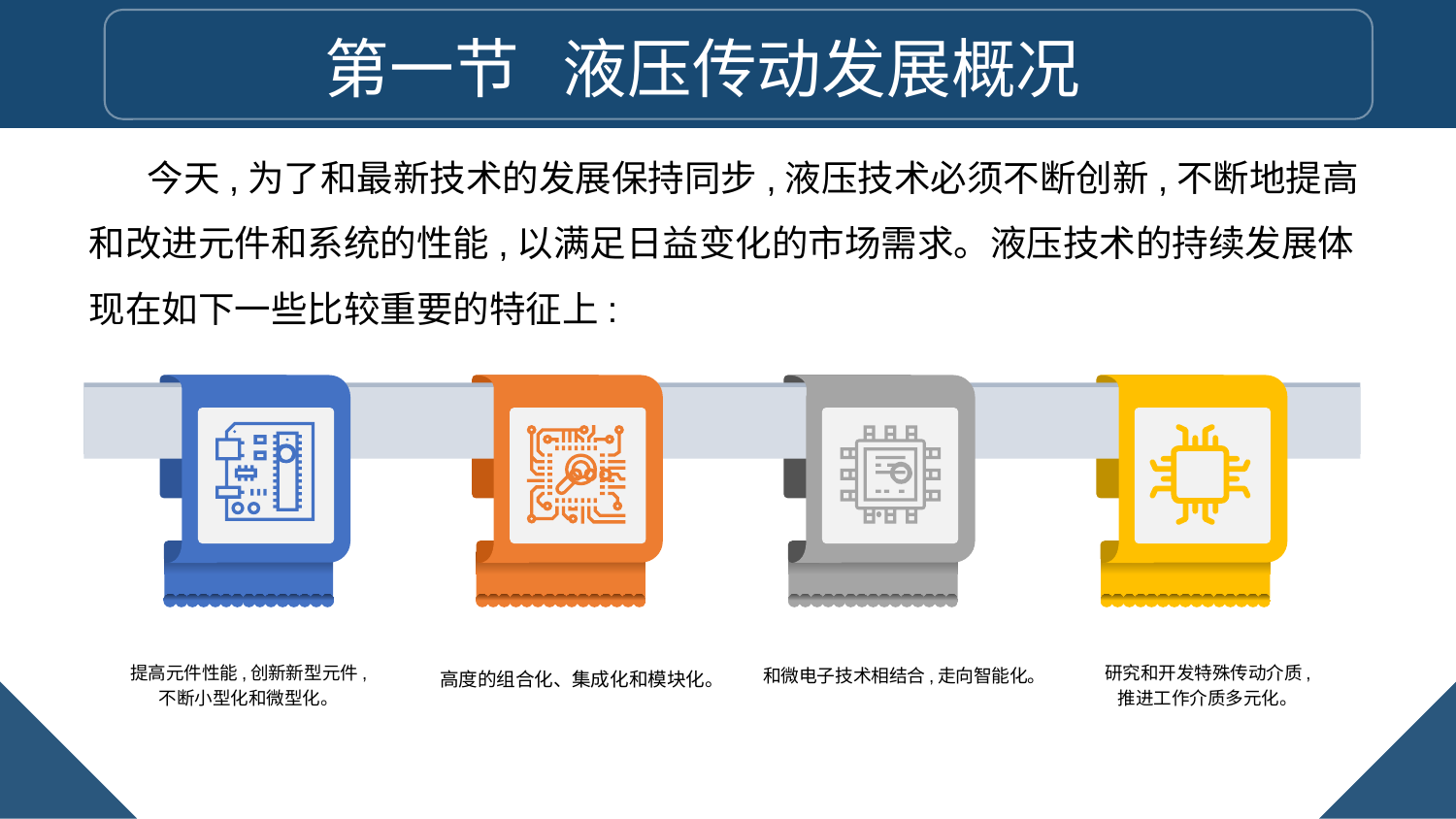

第一节   液压传动发展概况
      今天,为了和最新技术的发展保持同步,液压技术必须不断创新,不断地提高和改进元件和系统的性能,以满足日益变化的市场需求。液压技术的持续发展体现在如下一些比较重要的特征上:

研究和开发特殊传动介质,
推进工作介质多元化。
提高元件性能,创新新型元件,
不断小型化和微型化。
和微电子技术相结合,走向智能化。
高度的组合化、集成化和模块化。